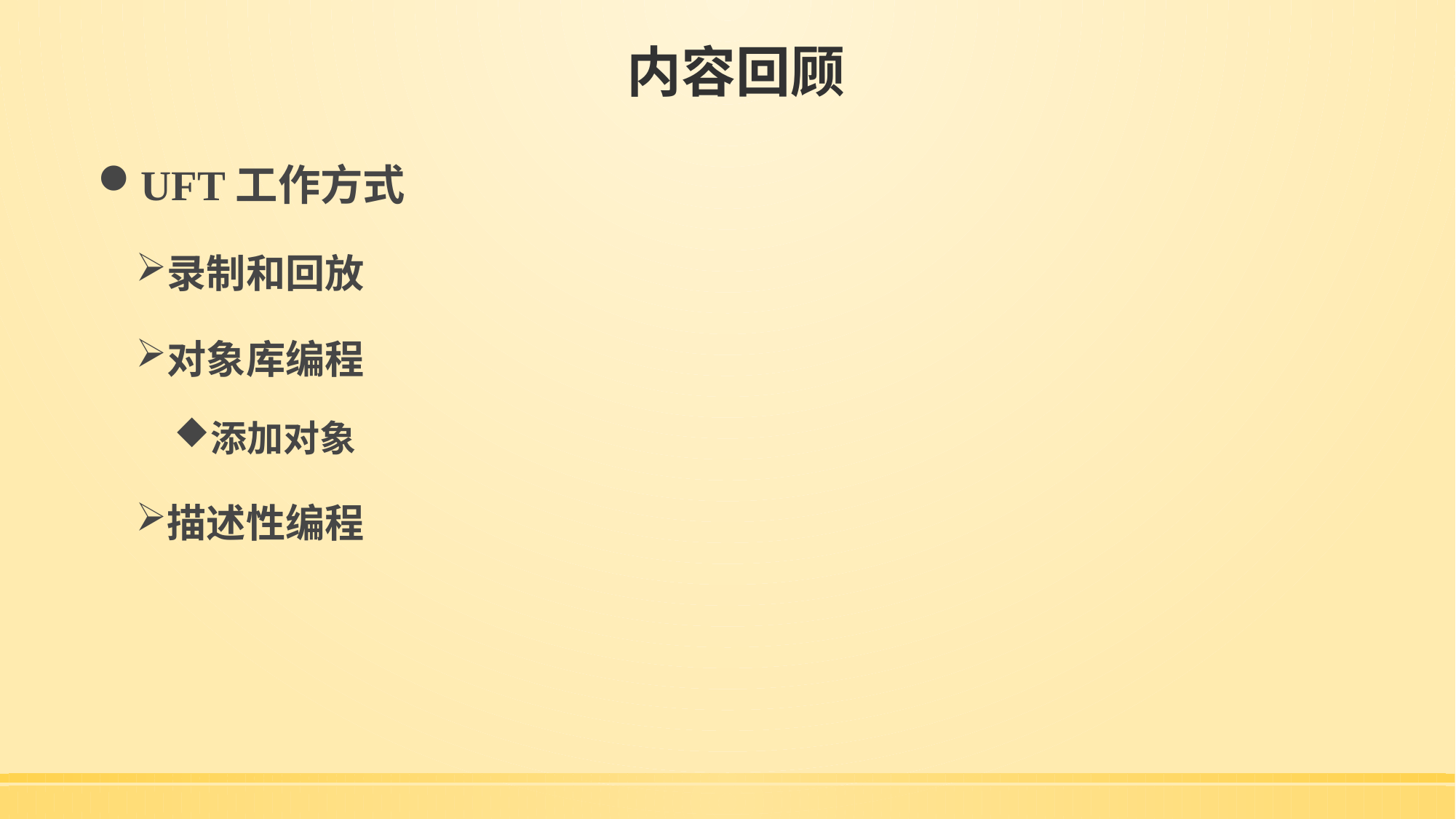

# 内容回顾
UFT工作方式
录制和回放
对象库编程
添加对象
描述性编程